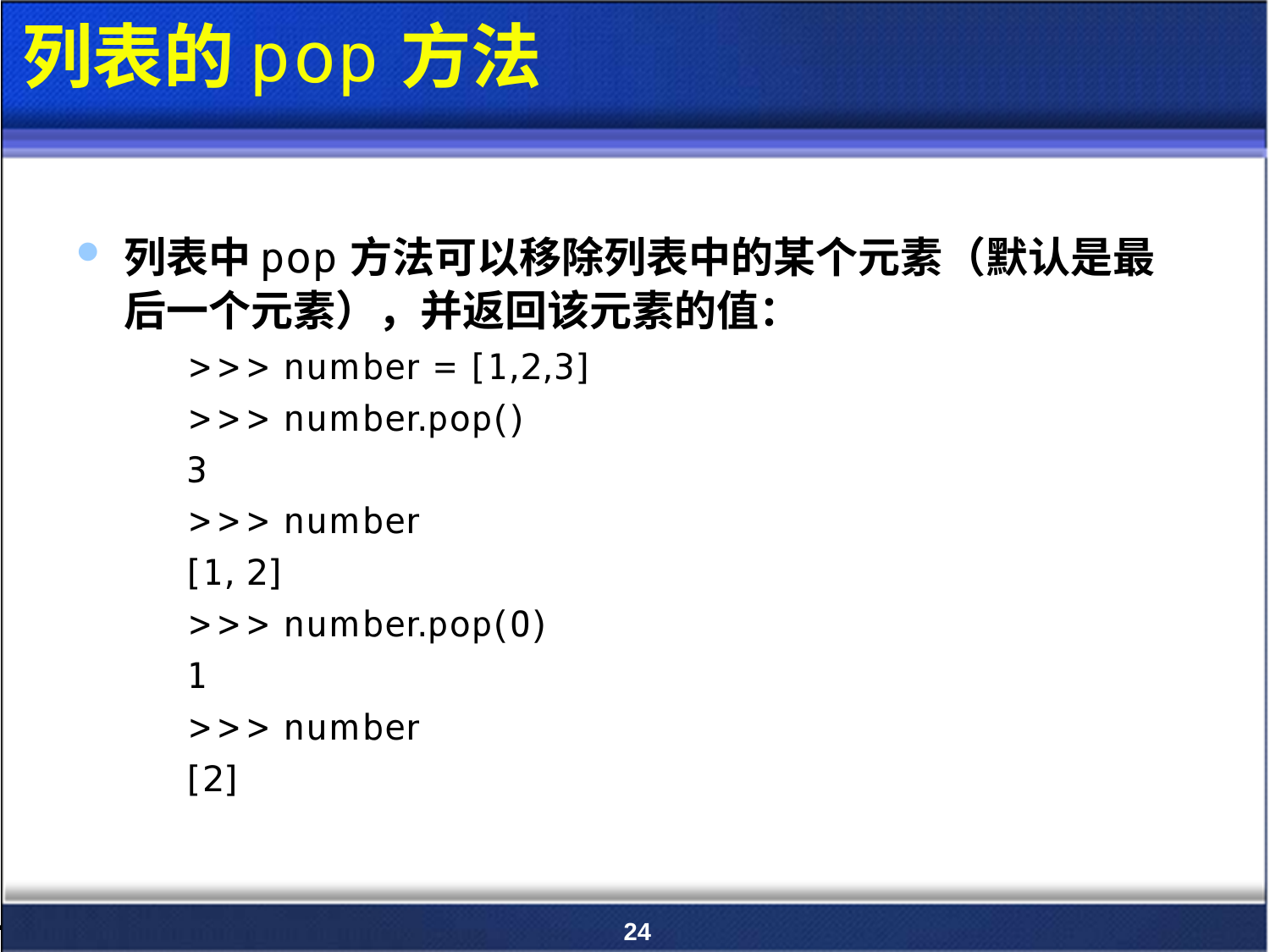

# 列表的pop方法
列表中pop方法可以移除列表中的某个元素（默认是最后一个元素），并返回该元素的值：
>>> number = [1,2,3]
>>> number.pop()
3
>>> number
[1, 2]
>>> number.pop(0)
1
>>> number
[2]

24